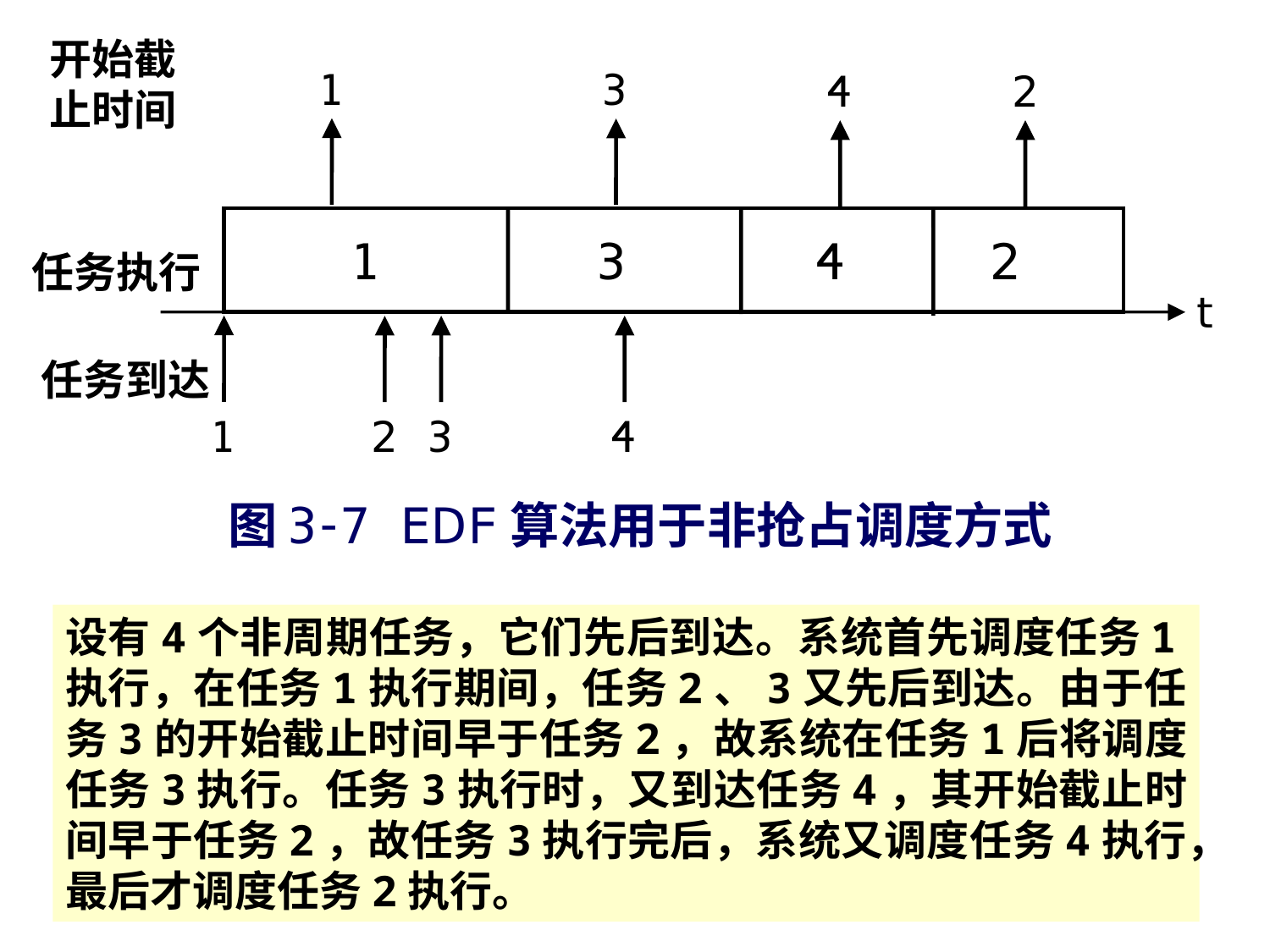

开始截止时间
1
3
4
2

        1               3             4          2

任务执行
t

任务到达
1
2
3
4
图3-7  EDF算法用于非抢占调度方式
设有4个非周期任务，它们先后到达。系统首先调度任务1执行，在任务1执行期间，任务2、3又先后到达。由于任务3的开始截止时间早于任务2，故系统在任务1后将调度任务3执行。任务3执行时，又到达任务4，其开始截止时间早于任务2，故任务3执行完后，系统又调度任务4执行，最后才调度任务2执行。
61